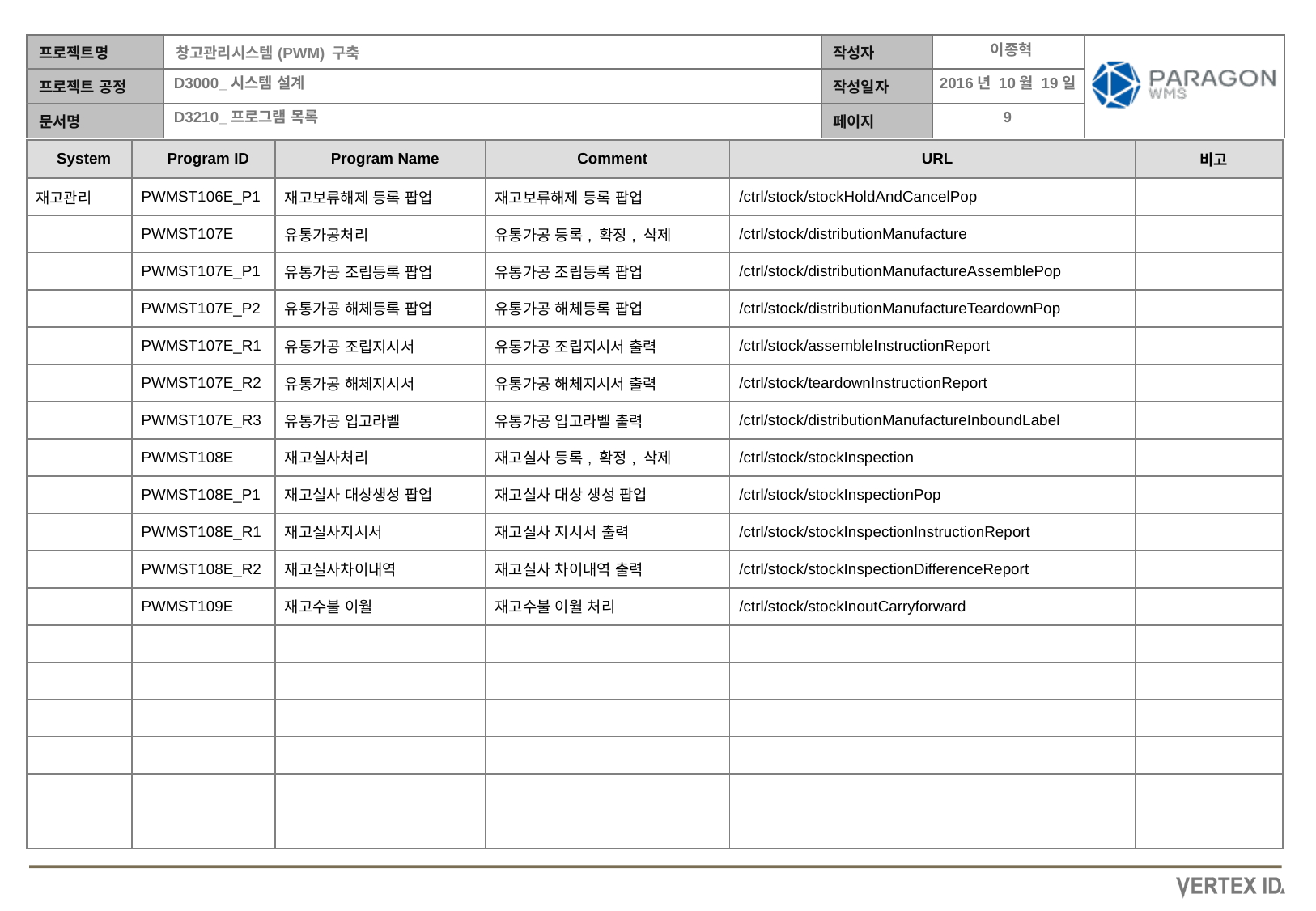

이종혁
2016년 10월 19일
| System | Program ID | Program Name | Comment | URL | 비고 |
| --- | --- | --- | --- | --- | --- |
| 재고관리 | PWMST106E\_P1 | 재고보류해제 등록 팝업 | 재고보류해제 등록 팝업 | /ctrl/stock/stockHoldAndCancelPop |  |
|  | PWMST107E | 유통가공처리 | 유통가공 등록, 확정, 삭제 | /ctrl/stock/distributionManufacture |  |
|  | PWMST107E\_P1 | 유통가공 조립등록 팝업 | 유통가공 조립등록 팝업 | /ctrl/stock/distributionManufactureAssemblePop |  |
|  | PWMST107E\_P2 | 유통가공 해체등록 팝업 | 유통가공 해체등록 팝업 | /ctrl/stock/distributionManufactureTeardownPop |  |
|  | PWMST107E\_R1 | 유통가공 조립지시서 | 유통가공 조립지시서 출력 | /ctrl/stock/assembleInstructionReport |  |
|  | PWMST107E\_R2 | 유통가공 해체지시서 | 유통가공 해체지시서 출력 | /ctrl/stock/teardownInstructionReport |  |
|  | PWMST107E\_R3 | 유통가공 입고라벨 | 유통가공 입고라벨 출력 | /ctrl/stock/distributionManufactureInboundLabel |  |
|  | PWMST108E | 재고실사처리 | 재고실사 등록, 확정, 삭제 | /ctrl/stock/stockInspection |  |
|  | PWMST108E\_P1 | 재고실사 대상생성 팝업 | 재고실사 대상 생성 팝업 | /ctrl/stock/stockInspectionPop |  |
|  | PWMST108E\_R1 | 재고실사지시서 | 재고실사 지시서 출력 | /ctrl/stock/stockInspectionInstructionReport |  |
|  | PWMST108E\_R2 | 재고실사차이내역 | 재고실사 차이내역 출력 | /ctrl/stock/stockInspectionDifferenceReport |  |
|  | PWMST109E | 재고수불 이월 | 재고수불 이월 처리 | /ctrl/stock/stockInoutCarryforward |  |
|  |  |  |  |  |  |
|  |  |  |  |  |  |
|  |  |  |  |  |  |
|  |  |  |  |  |  |
|  |  |  |  |  |  |
|  |  |  |  |  |  |